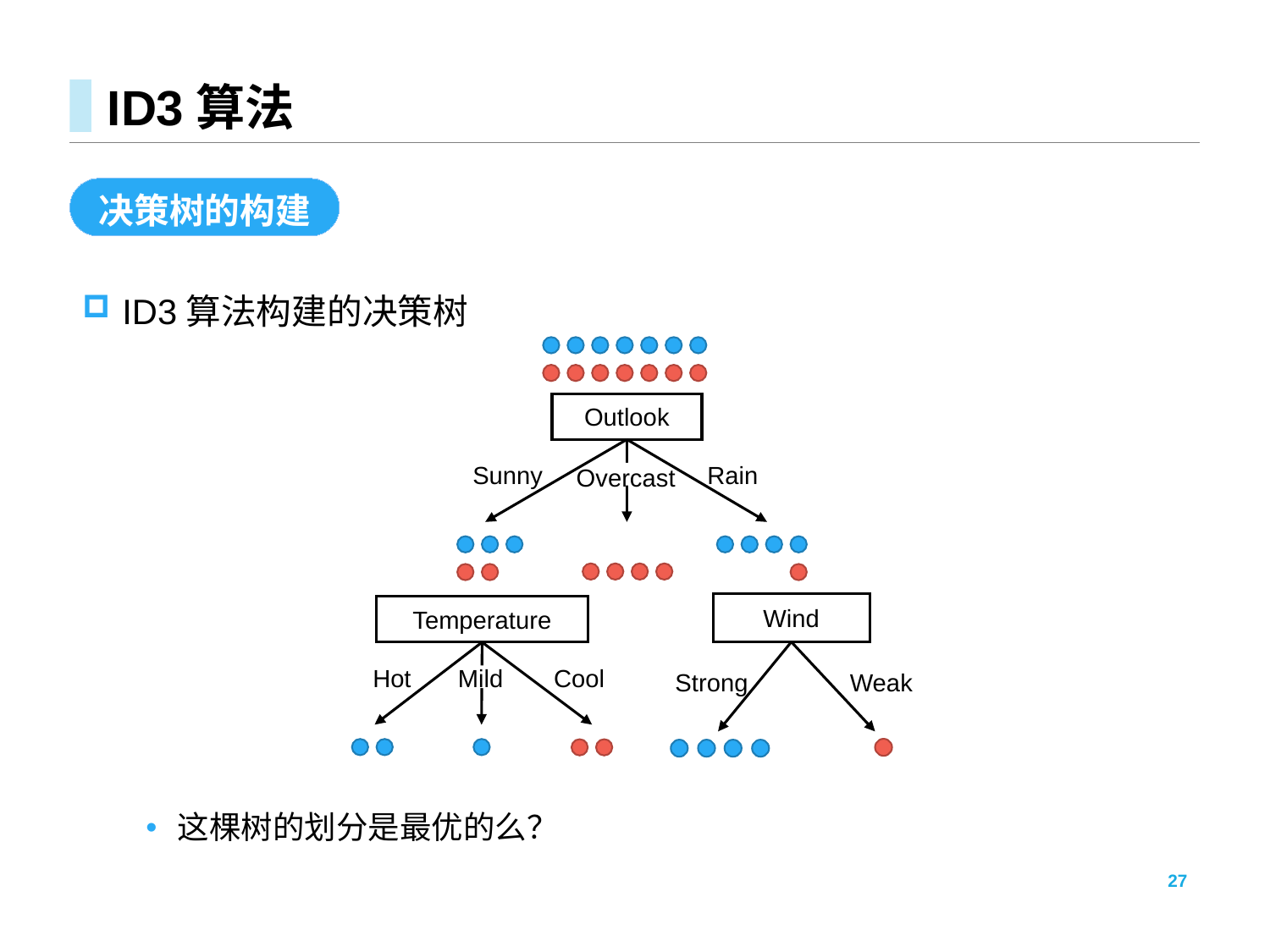

# ID3算法
决策树的构建
ID3算法构建的决策树

Outlook
Sunny
Rain
Overcast

Temperature
Hot
Mild
Cool

Wind
Strong
Weak

这棵树的划分是最优的么？
27